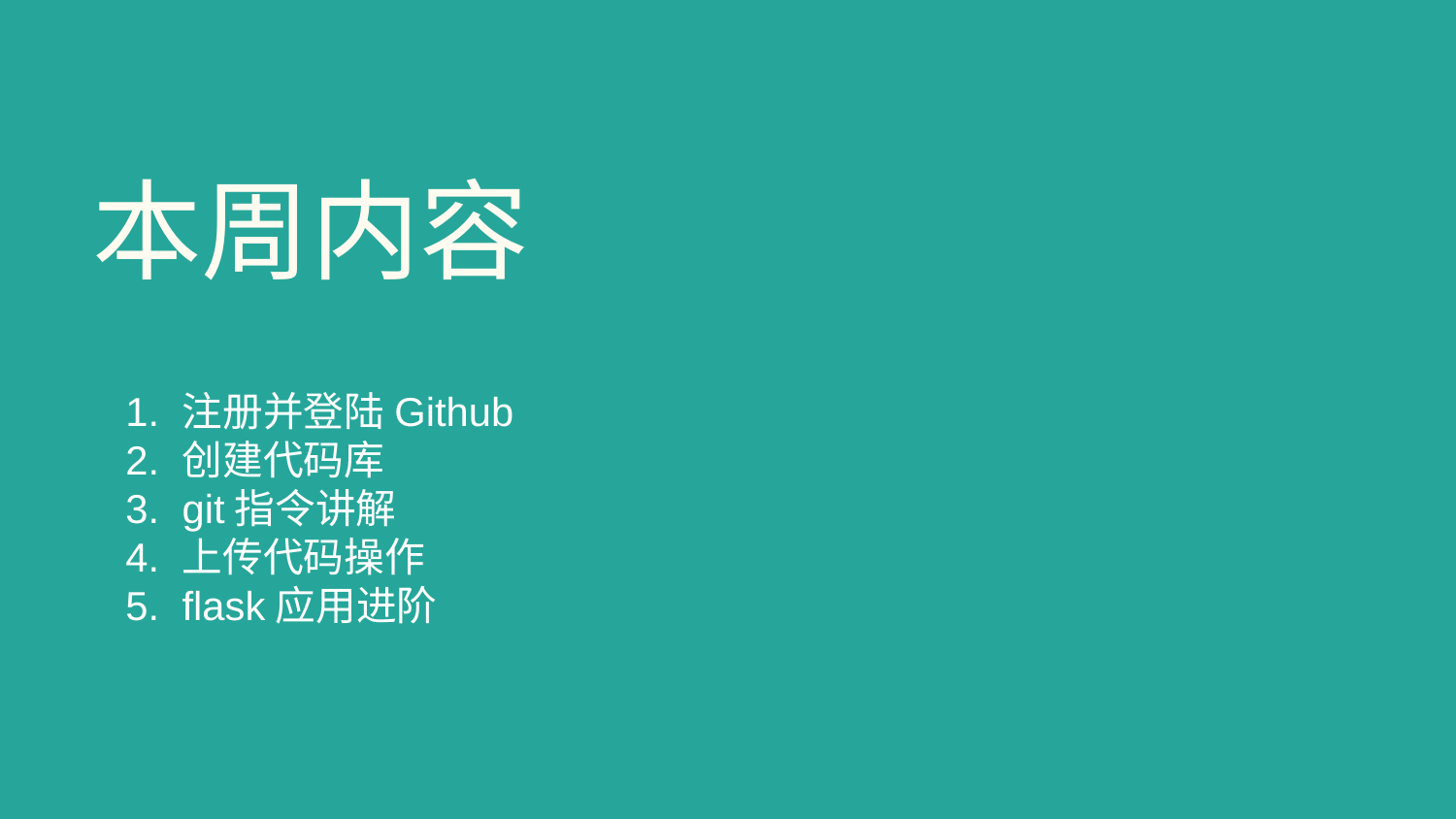

# 本周内容

注册并登陆Github
创建代码库
git指令讲解
上传代码操作
flask应用进阶